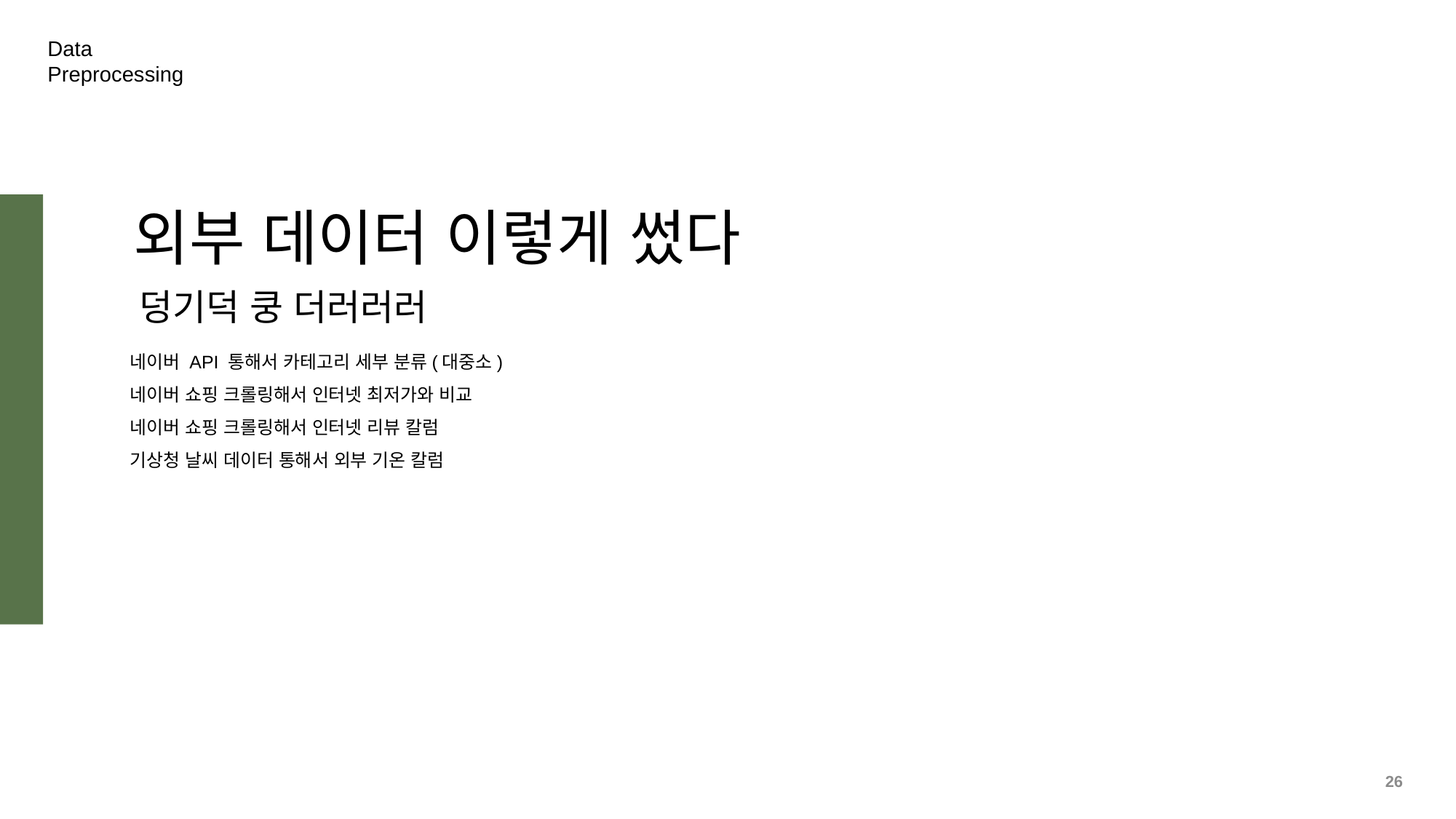

Data
Preprocessing
외부 데이터 이렇게 썼다
덩기덕 쿵 더러러러
네이버 API 통해서 카테고리 세부 분류(대중소)
네이버 쇼핑 크롤링해서 인터넷 최저가와 비교
네이버 쇼핑 크롤링해서 인터넷 리뷰 칼럼
기상청 날씨 데이터 통해서 외부 기온 칼럼

26